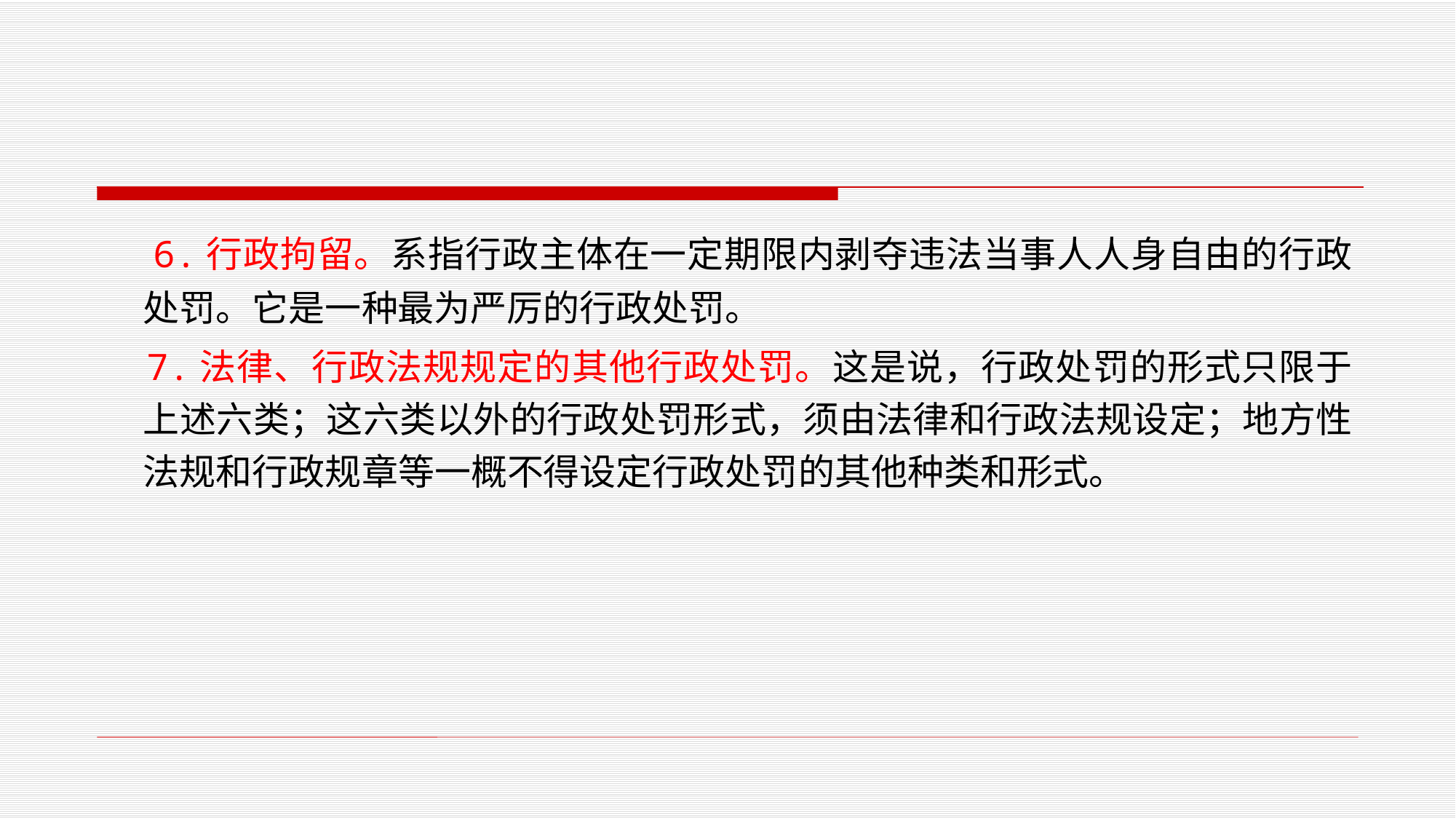

#
  6.行政拘留。系指行政主体在一定期限内剥夺违法当事人人身自由的行政处罚。它是一种最为严厉的行政处罚。
  7.法律、行政法规规定的其他行政处罚。这是说，行政处罚的形式只限于上述六类；这六类以外的行政处罚形式，须由法律和行政法规设定；地方性法规和行政规章等一概不得设定行政处罚的其他种类和形式。